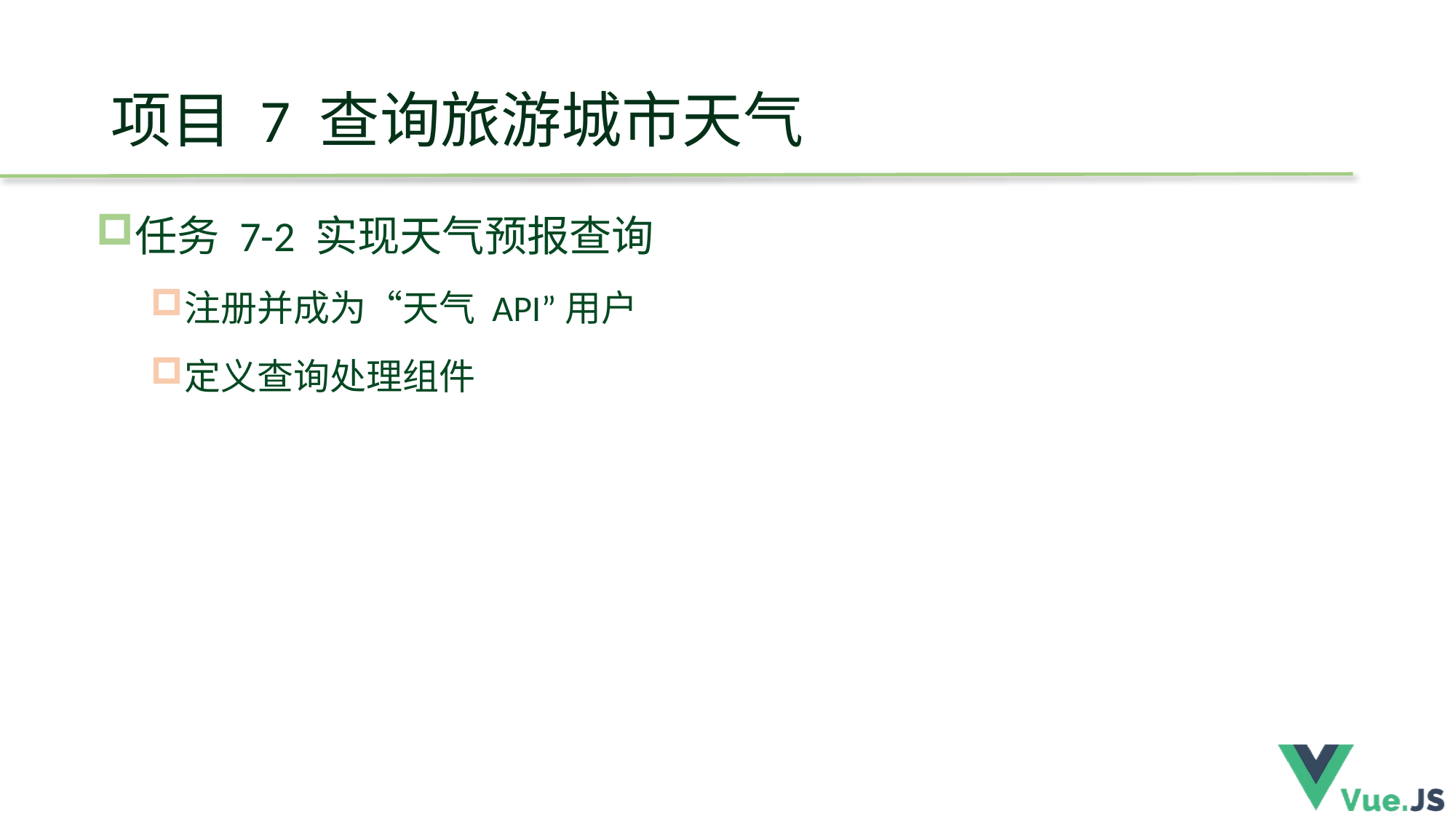

# 项目 7 查询旅游城市天气
任务 7-2 实现天气预报查询
注册并成为“天气 API”用户
定义查询处理组件